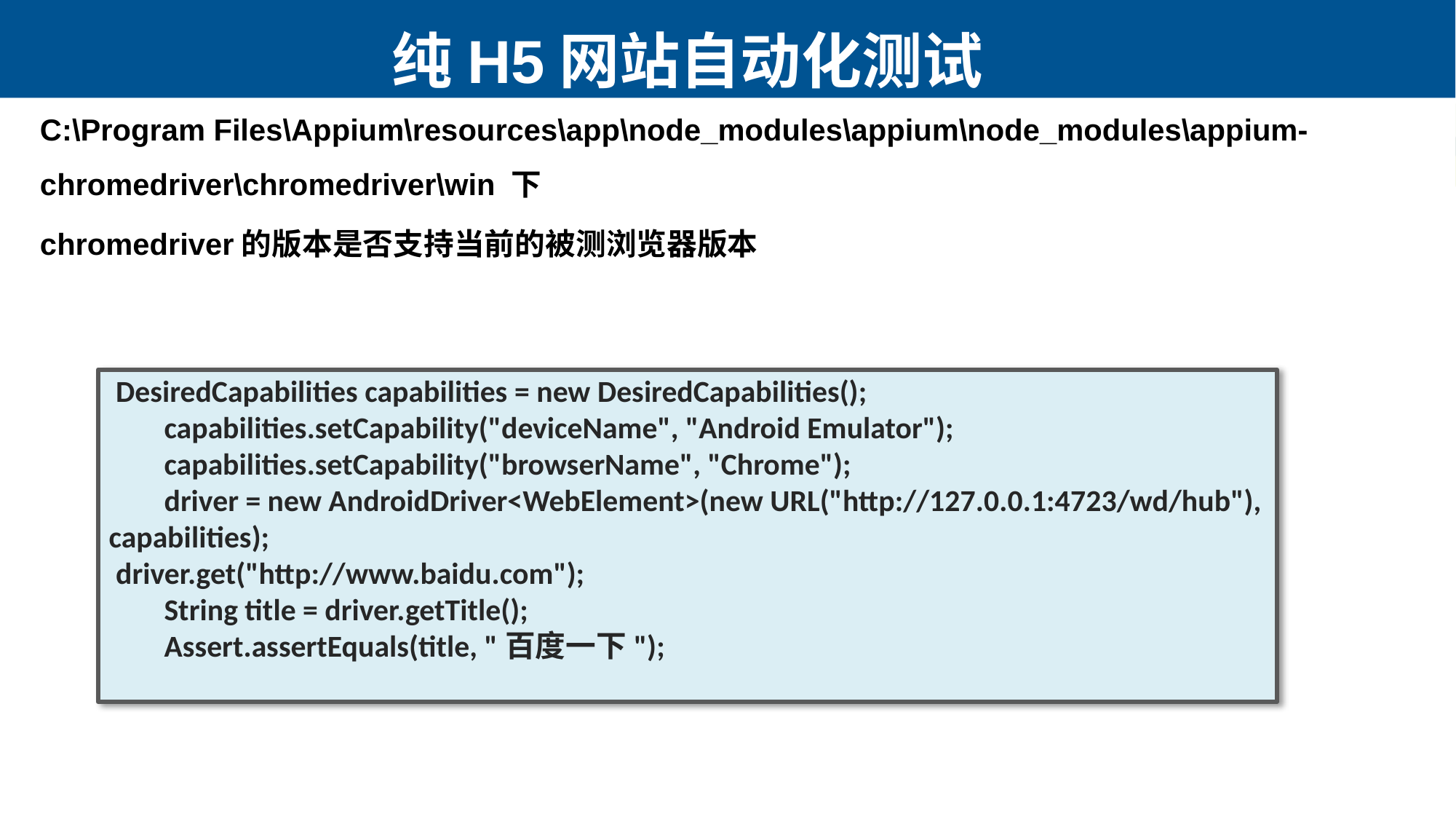

# 纯H5网站自动化测试
C:\Program Files\Appium\resources\app\node_modules\appium\node_modules\appium-chromedriver\chromedriver\win 下
chromedriver的版本是否支持当前的被测浏览器版本
 DesiredCapabilities capabilities = new DesiredCapabilities();
        capabilities.setCapability("deviceName", "Android Emulator");
        capabilities.setCapability("browserName", "Chrome");
        driver = new AndroidDriver<WebElement>(new URL("http://127.0.0.1:4723/wd/hub"), capabilities);
 driver.get("http://www.baidu.com");
        String title = driver.getTitle();
        Assert.assertEquals(title, "百度一下");